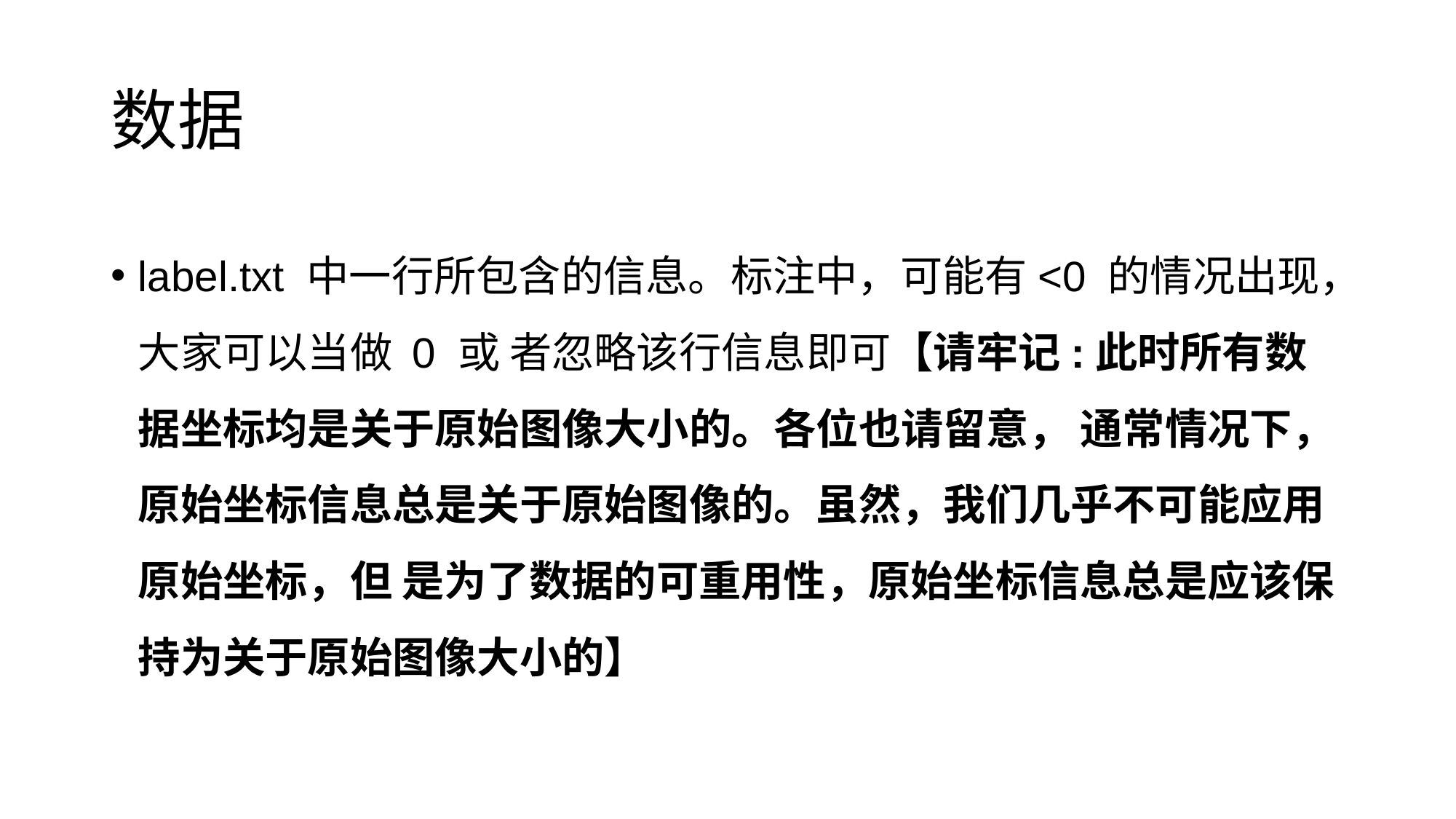

# 数据
label.txt 中一行所包含的信息。标注中，可能有<0 的情况出现，大家可以当做 0 或 者忽略该行信息即可【请牢记:此时所有数据坐标均是关于原始图像大小的。各位也请留意， 通常情况下，原始坐标信息总是关于原始图像的。虽然，我们几乎不可能应用原始坐标，但 是为了数据的可重用性，原始坐标信息总是应该保持为关于原始图像大小的】